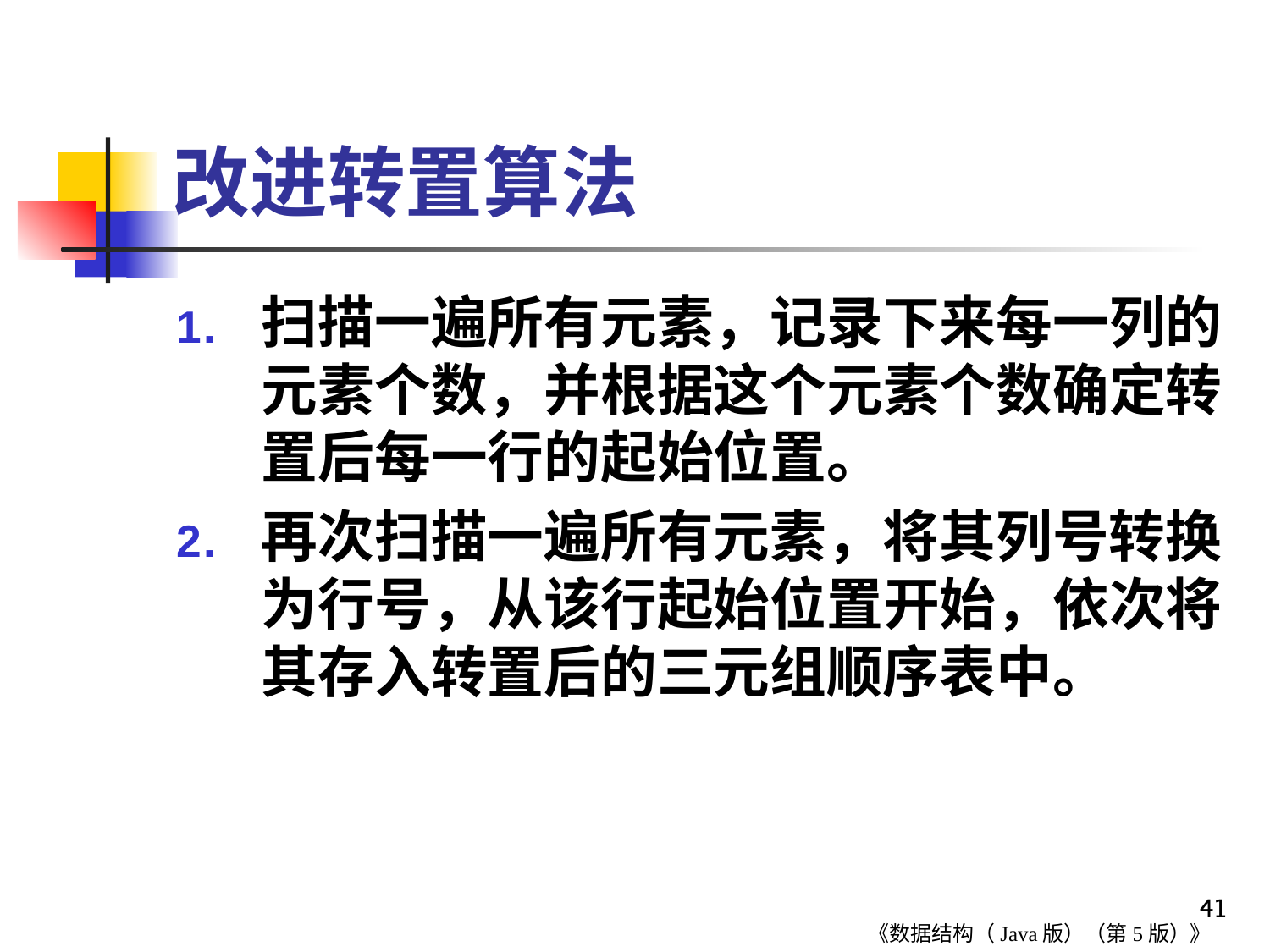

# 改进转置算法
扫描一遍所有元素，记录下来每一列的元素个数，并根据这个元素个数确定转置后每一行的起始位置。
再次扫描一遍所有元素，将其列号转换为行号，从该行起始位置开始，依次将其存入转置后的三元组顺序表中。
41
《数据结构（Java版）（第5版）》